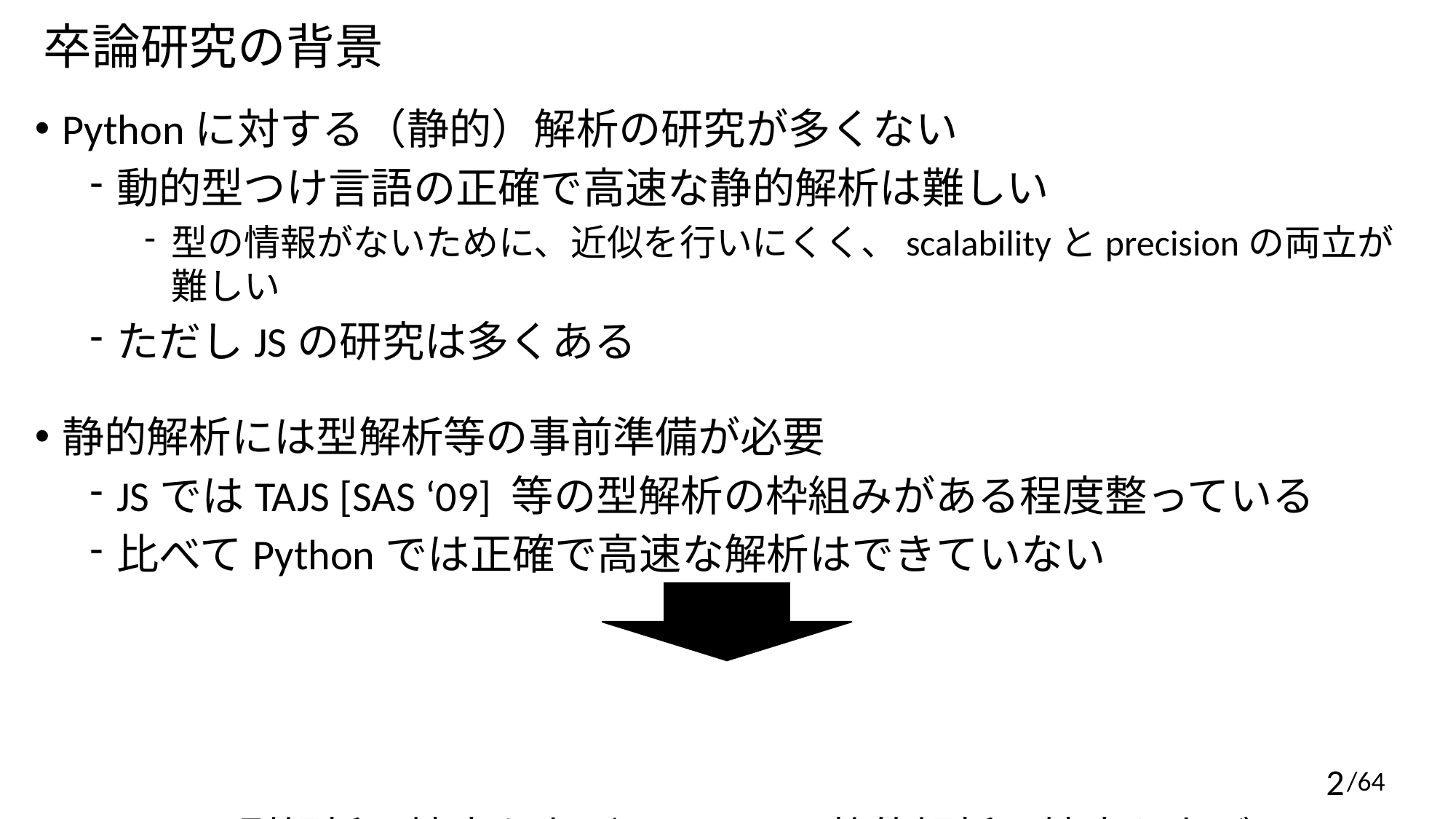

卒論研究の背景
Pythonに対する（静的）解析の研究が多くない
動的型つけ言語の正確で高速な静的解析は難しい
型の情報がないために、近似を行いにくく、scalabilityとprecisionの両立が難しい
ただしJSの研究は多くある

静的解析には型解析等の事前準備が必要
JSではTAJS [SAS ‘09] 等の型解析の枠組みがある程度整っている
比べてPythonでは正確で高速な解析はできていない

Pythonの型解析の精度を上げることで、静的解析の精度も上がり、happyなのでは？

/64
2